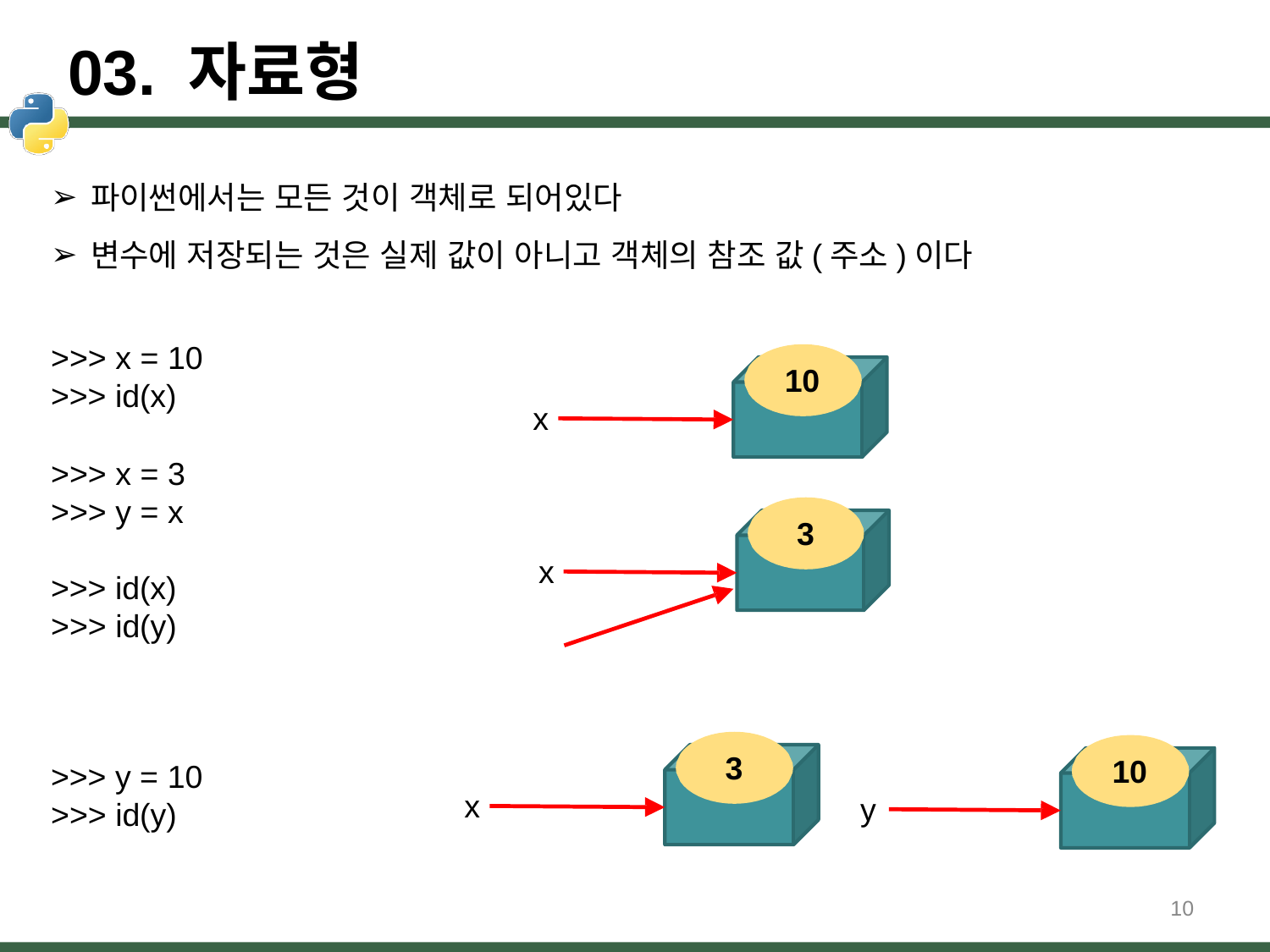

# 03. 자료형

파이썬에서는 모든 것이 객체로 되어있다
변수에 저장되는 것은 실제 값이 아니고 객체의 참조 값(주소)이다
>>> x = 10
>>> id(x)

>>> x = 3
>>> y = x
>>> id(x)
>>> id(y)

10

x

3

x

3

10
>>> y = 10
>>> id(y)

x
y

10